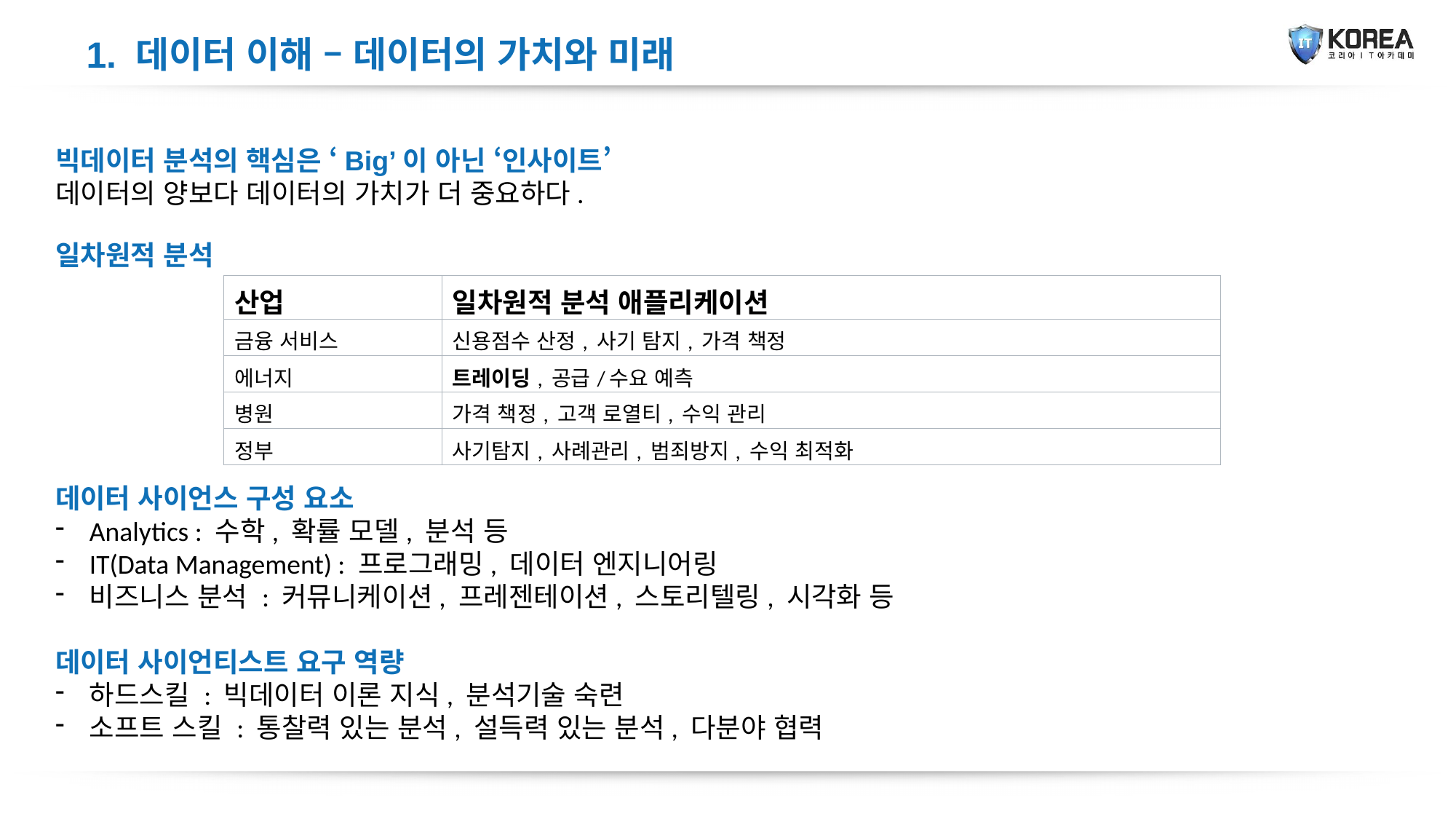

1. 데이터 이해 – 데이터의 가치와 미래
빅데이터 분석의 핵심은 ‘Big’이 아닌 ‘인사이트’
데이터의 양보다 데이터의 가치가 더 중요하다.
일차원적 분석

| 산업 | 일차원적 분석 애플리케이션 |
| --- | --- |
| 금융 서비스 | 신용점수 산정, 사기 탐지, 가격 책정 |
| 에너지 | 트레이딩, 공급/수요 예측 |
| 병원 | 가격 책정, 고객 로열티, 수익 관리 |
| 정부 | 사기탐지, 사례관리, 범죄방지, 수익 최적화 |
데이터 사이언스 구성 요소
Analytics : 수학, 확률 모델, 분석 등
IT(Data Management) : 프로그래밍, 데이터 엔지니어링
비즈니스 분석 : 커뮤니케이션, 프레젠테이션, 스토리텔링, 시각화 등

데이터 사이언티스트 요구 역량
하드스킬 : 빅데이터 이론 지식, 분석기술 숙련
소프트 스킬 : 통찰력 있는 분석, 설득력 있는 분석, 다분야 협력